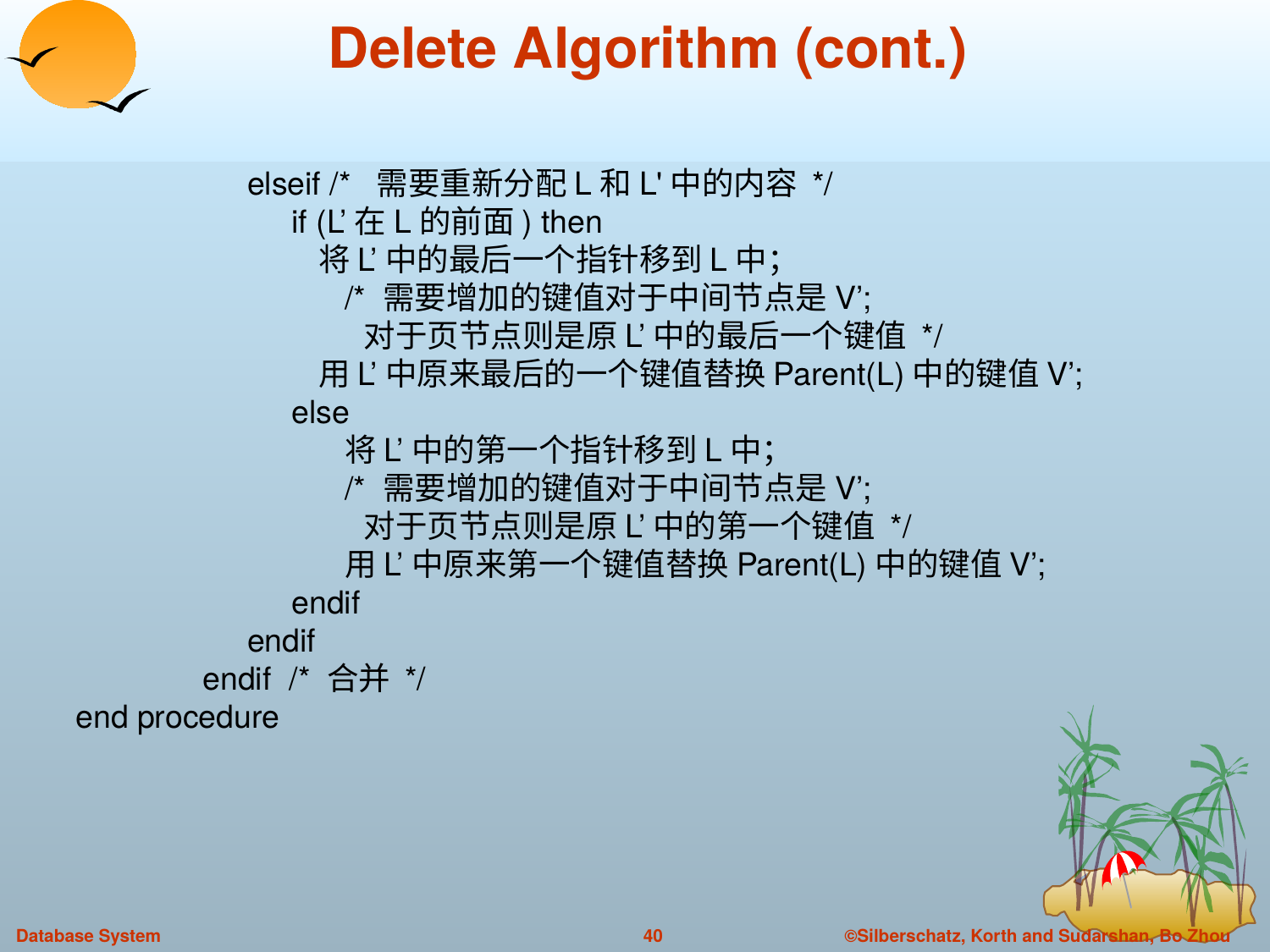

# Delete Algorithm (cont.)
	     elseif /*  需要重新分配L和L'中的内容 */
	          if (L’在L的前面) then
	               将L’中的最后一个指针移到L中；
	                /* 需要增加的键值对于中间节点是V’;
                                       对于页节点则是原L’中的最后一个键值 */
	               用L’中原来最后的一个键值替换Parent(L)中的键值V’;
	          else
		 将L’中的第一个指针移到L中；
	                /* 需要增加的键值对于中间节点是V’;
                                       对于页节点则是原L’中的第一个键值 */
		 用L’中原来第一个键值替换Parent(L)中的键值V’;
	          endif
	     endif
	endif  /* 合并 */
end procedure